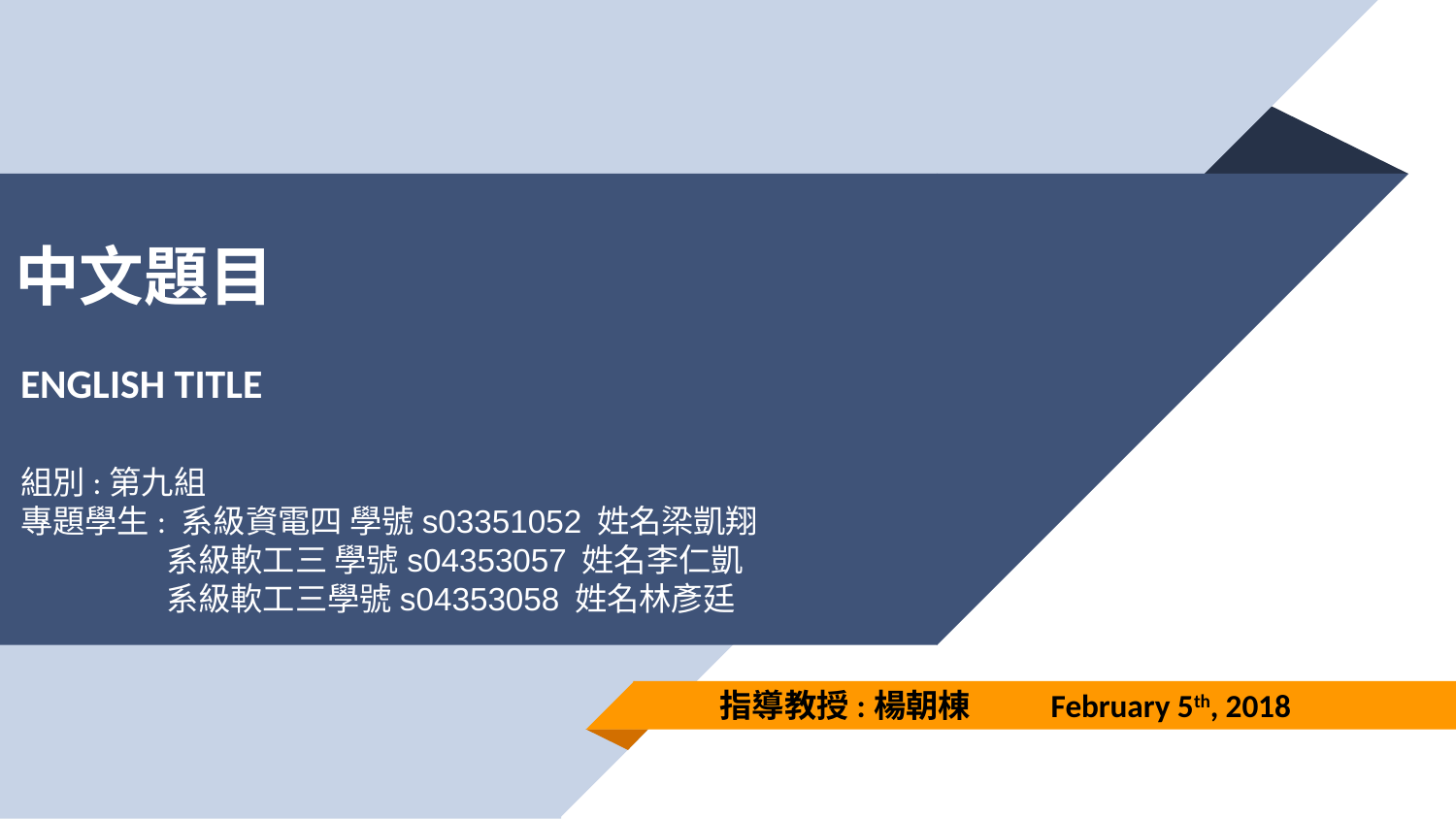

# 中文題目
ENGLISH TITLE
組別:第九組
專題學生: 系級資電四 學號s03351052 姓名梁凱翔
	系級軟工三 學號s04353057 姓名李仁凱
	系級軟工三學號s04353058 姓名林彥廷
指導教授:楊朝棟          February 5th, 2018